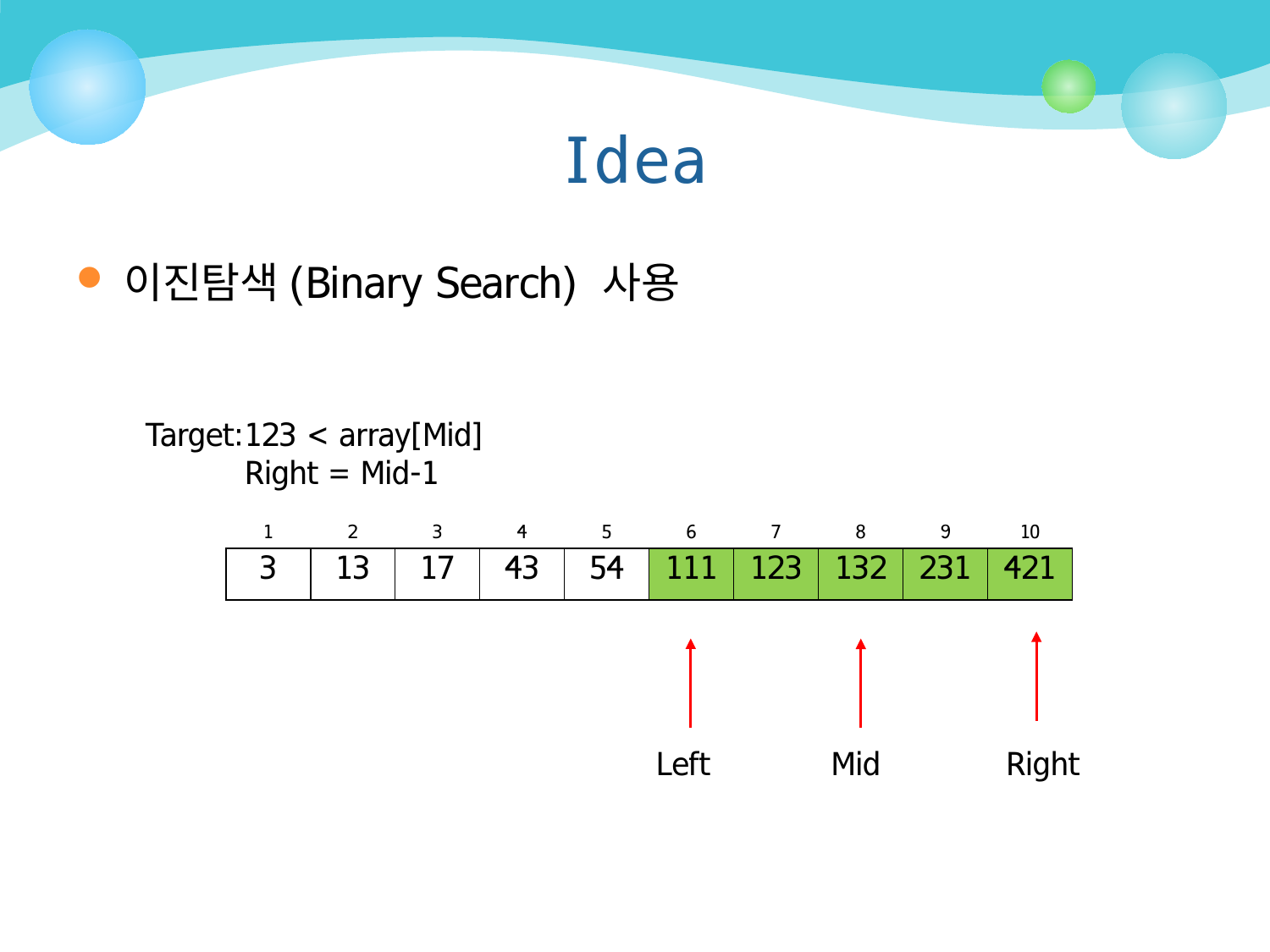

# Idea
이진탐색(Binary Search) 사용

Target:123 < array[Mid]
          Right = Mid-1
| 1 | 2 | 3 | 4 | 5 | 6 | 7 | 8 | 9 | 10 |
| --- | --- | --- | --- | --- | --- | --- | --- | --- | --- |
| 3 | 13 | 17 | 43 | 54 | 111 | 123 | 132 | 231 | 421 |
Left
Right
Mid